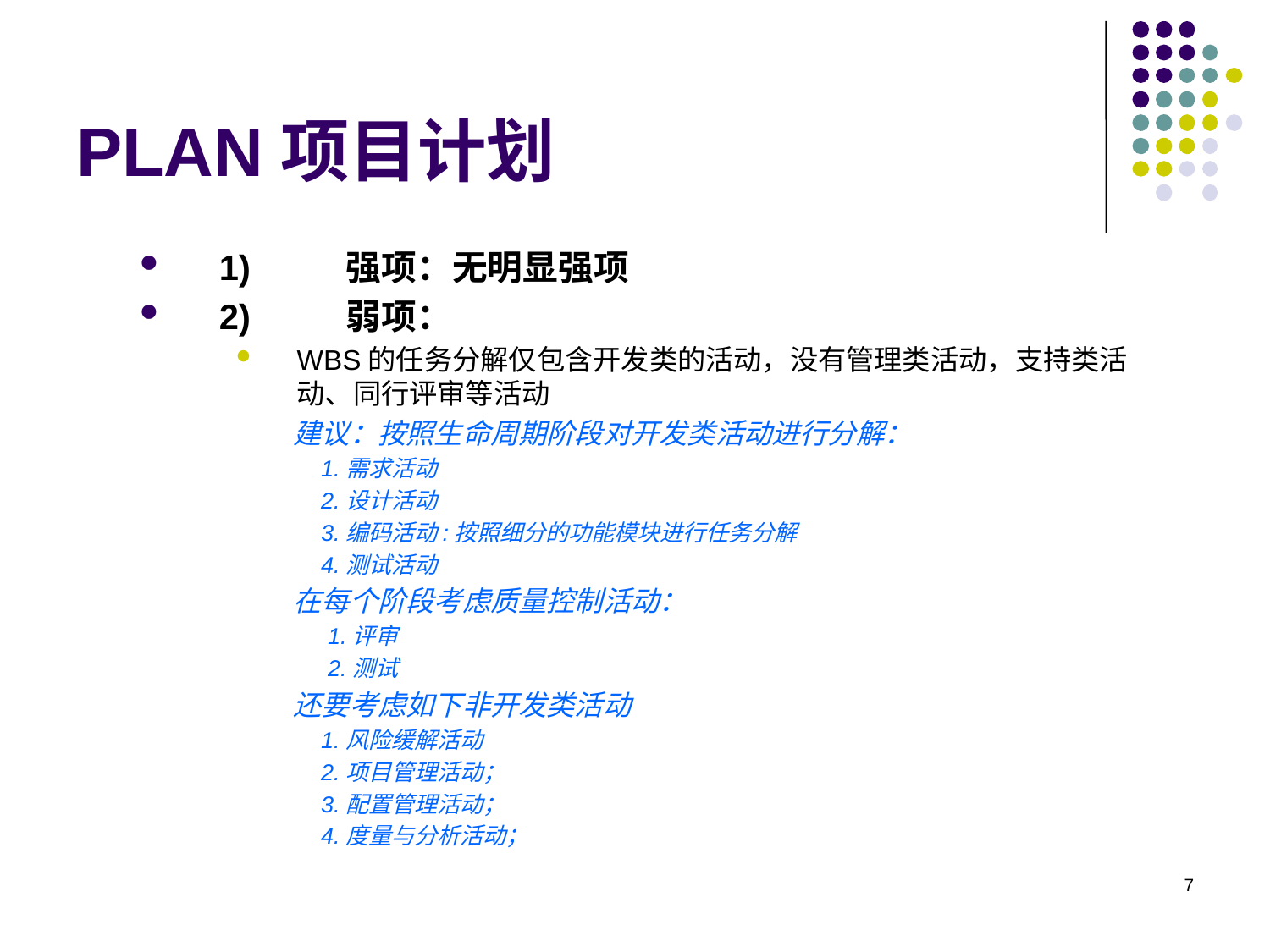

# PLAN项目计划
1)	强项：无明显强项
2)	弱项：
WBS的任务分解仅包含开发类的活动，没有管理类活动，支持类活动、同行评审等活动
        建议：按照生命周期阶段对开发类活动进行分解：
1.需求活动
2.设计活动
3.编码活动:按照细分的功能模块进行任务分解
4.测试活动
        在每个阶段考虑质量控制活动：
        1.评审
        2.测试
        还要考虑如下非开发类活动
1.风险缓解活动
2.项目管理活动；
3.配置管理活动；
4.度量与分析活动；
7